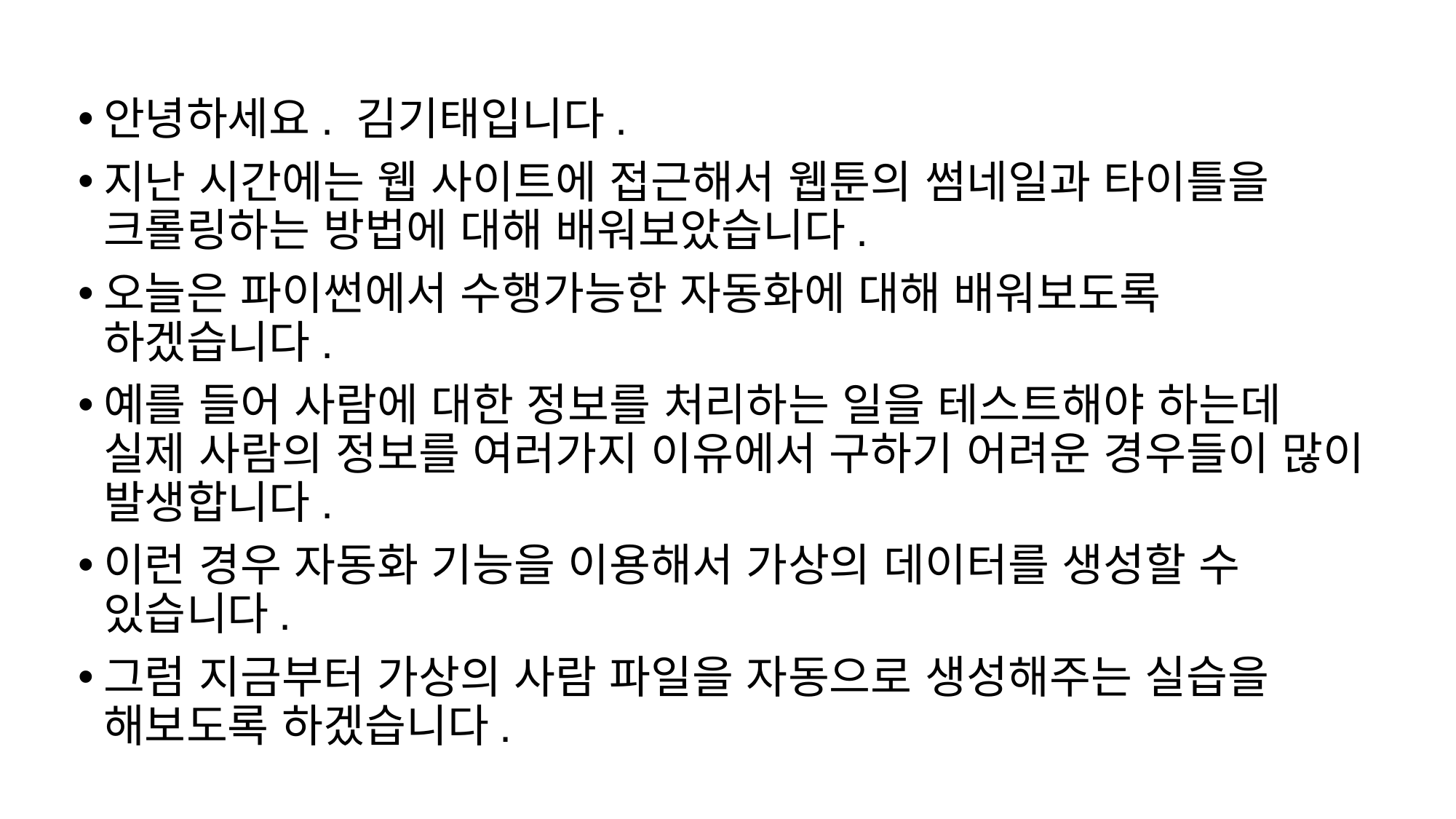

안녕하세요. 김기태입니다.
지난 시간에는 웹 사이트에 접근해서 웹툰의 썸네일과 타이틀을 크롤링하는 방법에 대해 배워보았습니다.
오늘은 파이썬에서 수행가능한 자동화에 대해 배워보도록 하겠습니다.
예를 들어 사람에 대한 정보를 처리하는 일을 테스트해야 하는데 실제 사람의 정보를 여러가지 이유에서 구하기 어려운 경우들이 많이 발생합니다.
이런 경우 자동화 기능을 이용해서 가상의 데이터를 생성할 수 있습니다.
그럼 지금부터 가상의 사람 파일을 자동으로 생성해주는 실습을 해보도록 하겠습니다.